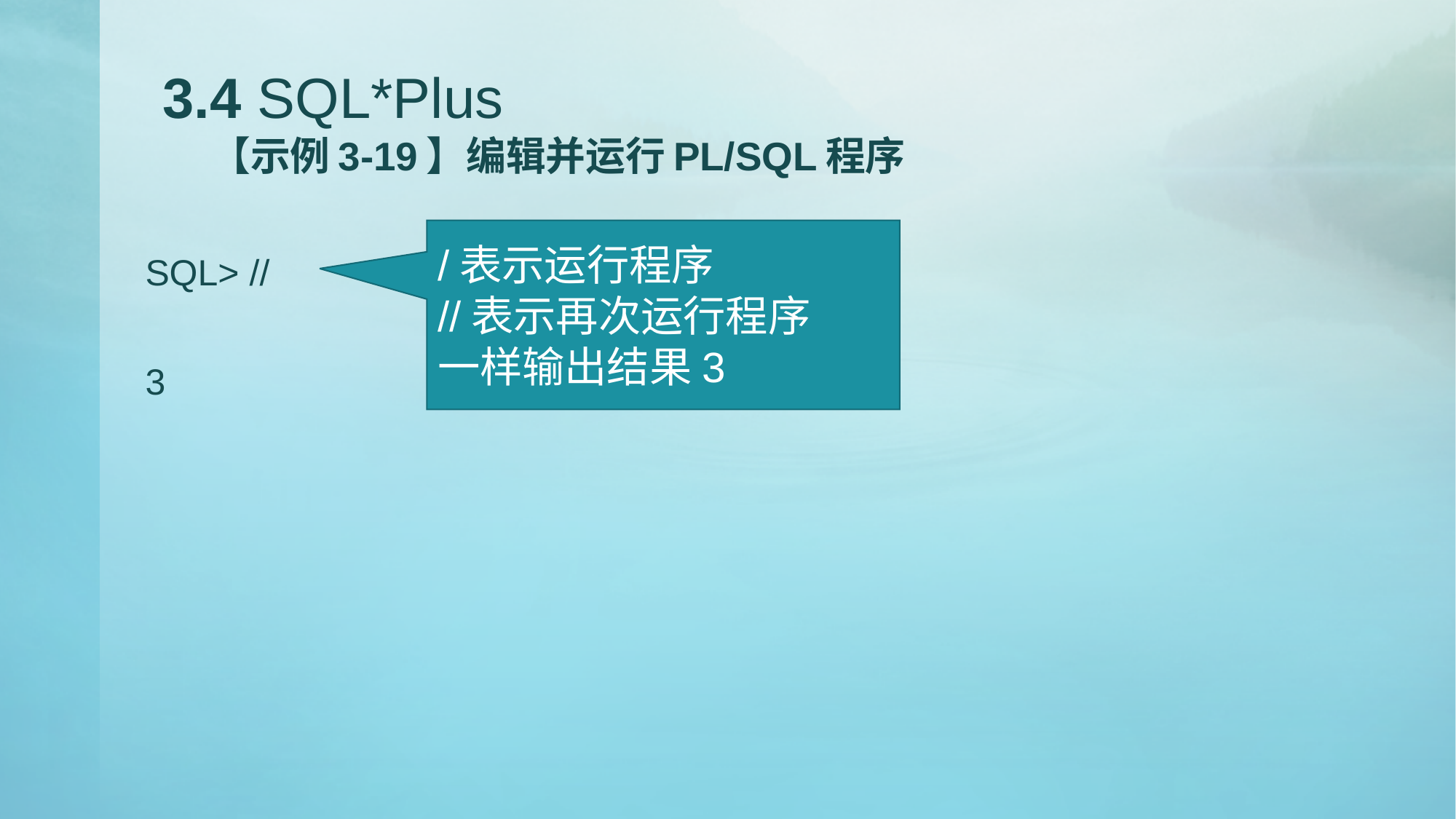

# 3.4 SQL*Plus 【示例3-19】编辑并运行PL/SQL程序

SQL> //

3

/表示运行程序
//表示再次运行程序
一样输出结果3